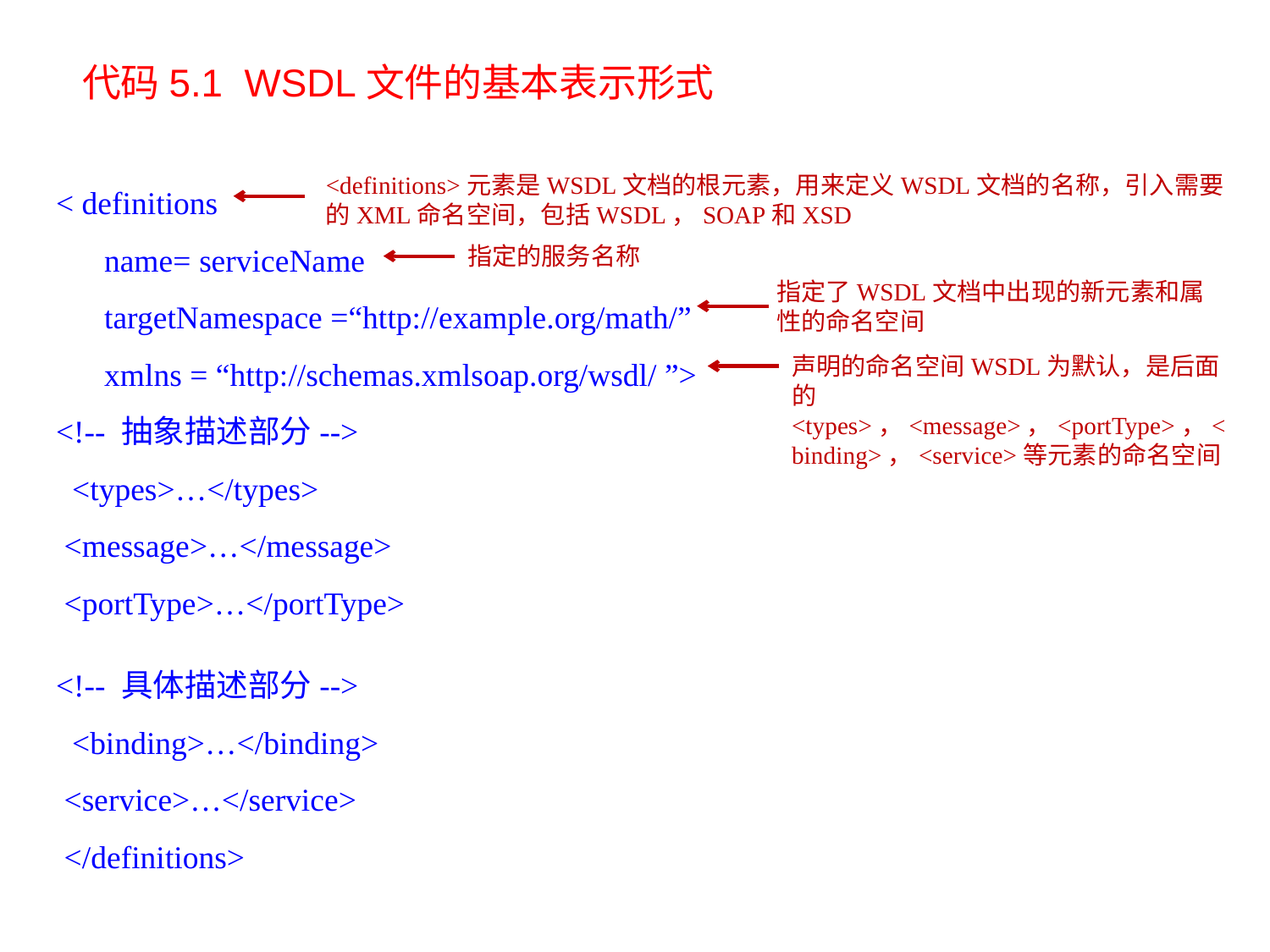

代码5.1  WSDL文件的基本表示形式
< definitions
      name= serviceName
      targetNamespace =“http://example.org/math/”
      xmlns = “http://schemas.xmlsoap.org/wsdl/ ”>
<!-- 抽象描述部分-->
  <types>…</types>
 <message>…</message>
 <portType>…</portType>

<!-- 具体描述部分-->
  <binding>…</binding>
 <service>…</service>
 </definitions>
<definitions>元素是WSDL文档的根元素，用来定义WSDL文档的名称，引入需要的XML命名空间，包括WSDL，SOAP和XSD
指定的服务名称
指定了WSDL文档中出现的新元素和属性的命名空间
声明的命名空间WSDL为默认，是后面的<types>，<message>，<portType>，<binding>，<service>等元素的命名空间
13